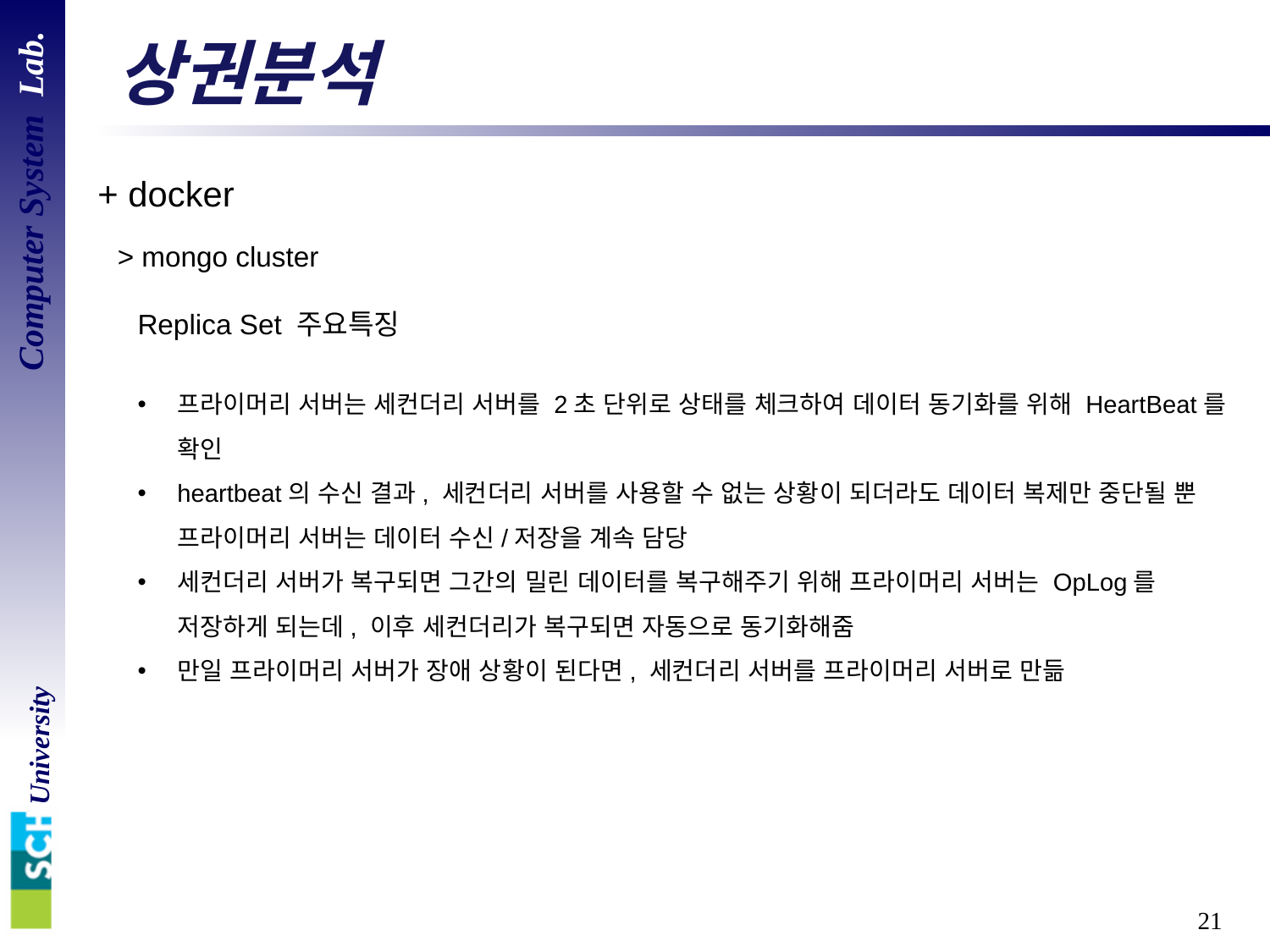

# 상권분석
+ docker
> mongo cluster
Replica Set 주요특징

프라이머리 서버는 세컨더리 서버를 2초 단위로 상태를 체크하여 데이터 동기화를 위해 HeartBeat를 확인
heartbeat의 수신 결과, 세컨더리 서버를 사용할 수 없는 상황이 되더라도 데이터 복제만 중단될 뿐 프라이머리 서버는 데이터 수신/저장을 계속 담당
세컨더리 서버가 복구되면 그간의 밀린 데이터를 복구해주기 위해 프라이머리 서버는 OpLog를 저장하게 되는데, 이후 세컨더리가 복구되면 자동으로 동기화해줌
만일 프라이머리 서버가 장애 상황이 된다면, 세컨더리 서버를 프라이머리 서버로 만듦